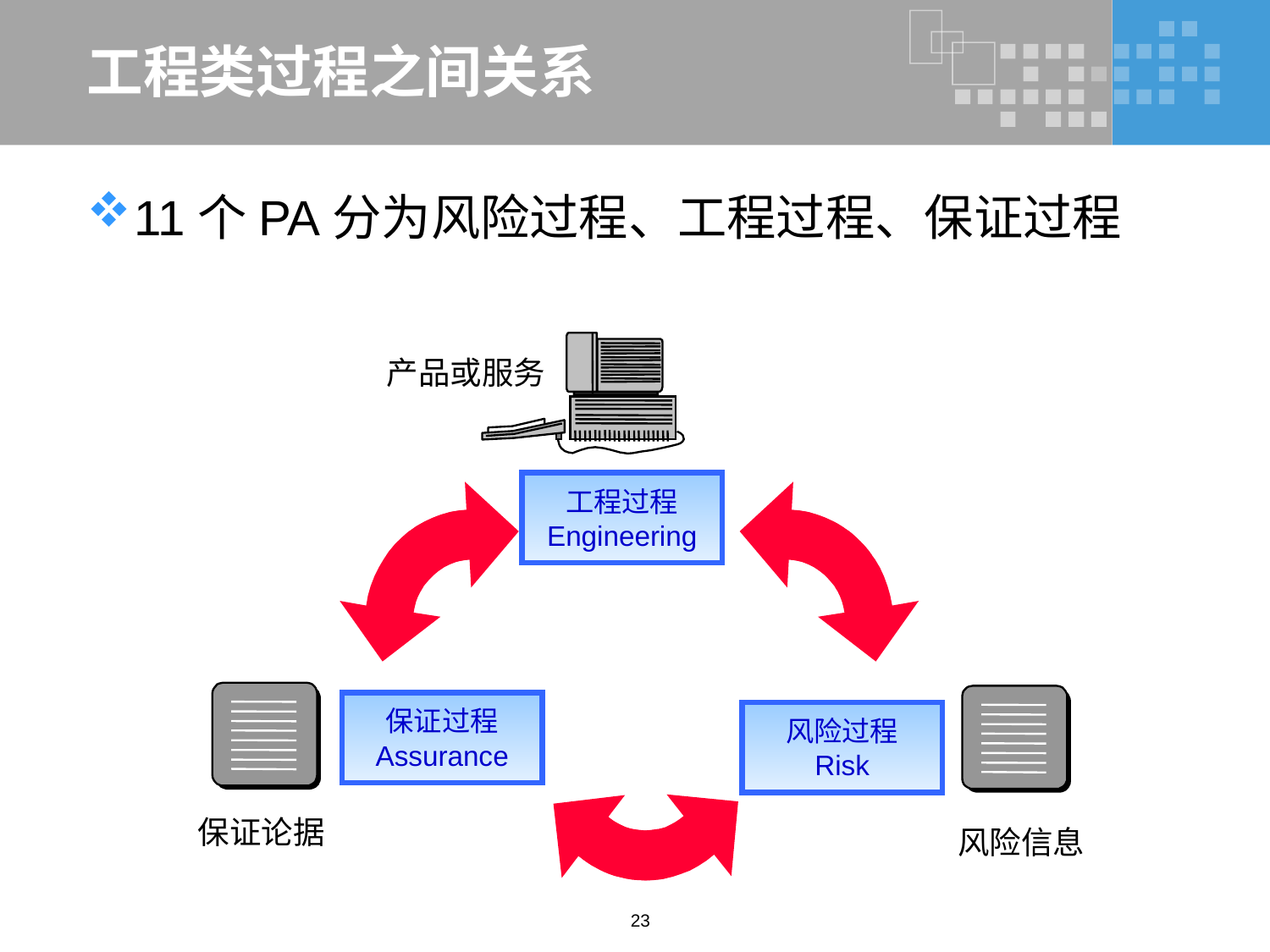

# 工程类过程之间关系
11个PA分为风险过程、工程过程、保证过程

产品或服务

工程过程
Engineering

保证过程
Assurance
风险过程
Risk

保证论据

风险信息

23